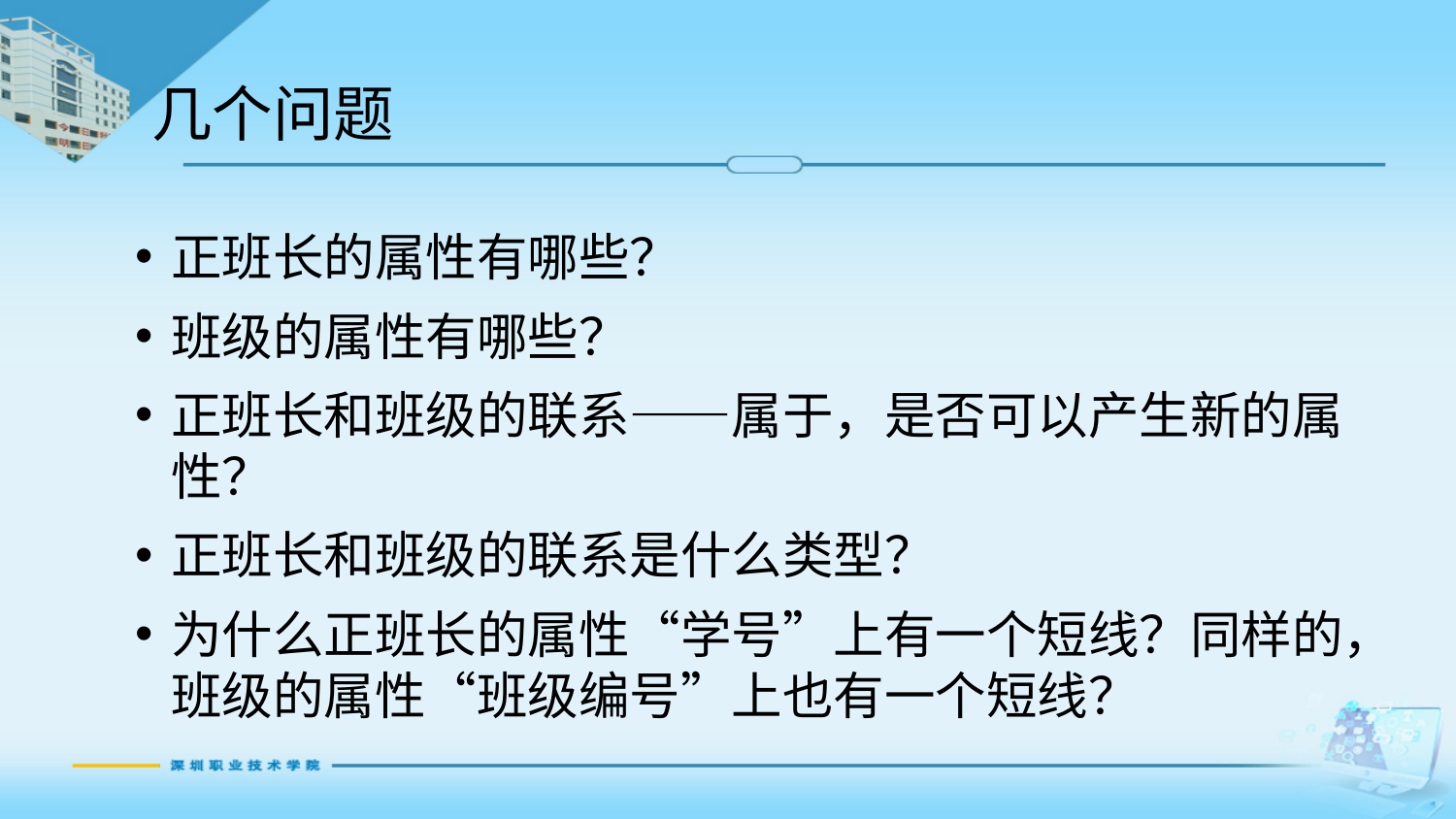

# 几个问题
正班长的属性有哪些？
班级的属性有哪些？
正班长和班级的联系——属于，是否可以产生新的属性？
正班长和班级的联系是什么类型？
为什么正班长的属性“学号”上有一个短线？同样的，班级的属性“班级编号”上也有一个短线？